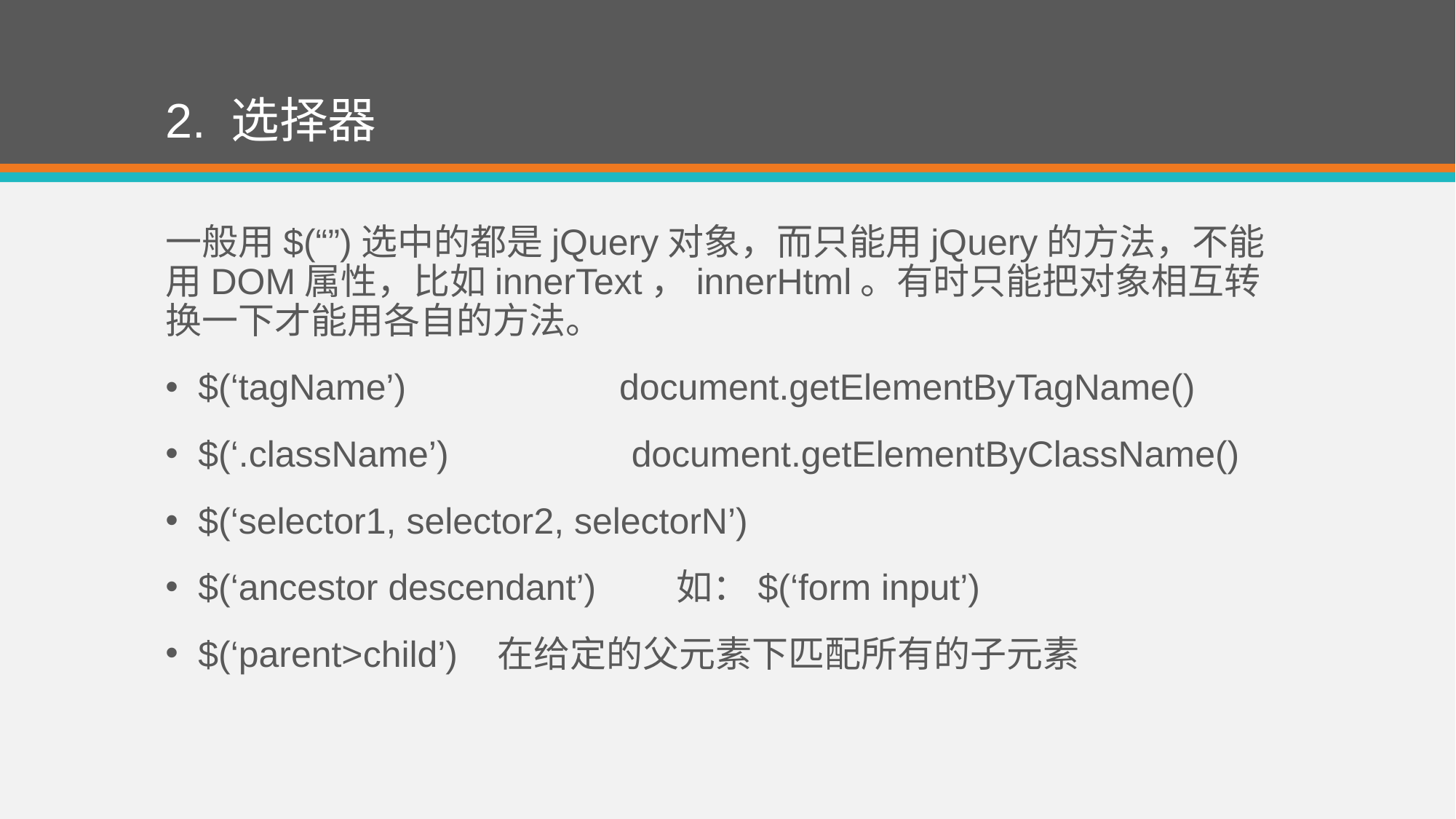

# 2. 选择器
一般用$(“”)选中的都是jQuery对象，而只能用jQuery的方法，不能用DOM属性，比如innerText，innerHtml。有时只能把对象相互转换一下才能用各自的方法。
$(‘tagName’)                     document.getElementByTagName()
$(‘.className’)                  document.getElementByClassName()
$(‘selector1, selector2, selectorN’)
$(‘ancestor descendant’)       如：$(‘form input’)
$(‘parent>child’)   在给定的父元素下匹配所有的子元素